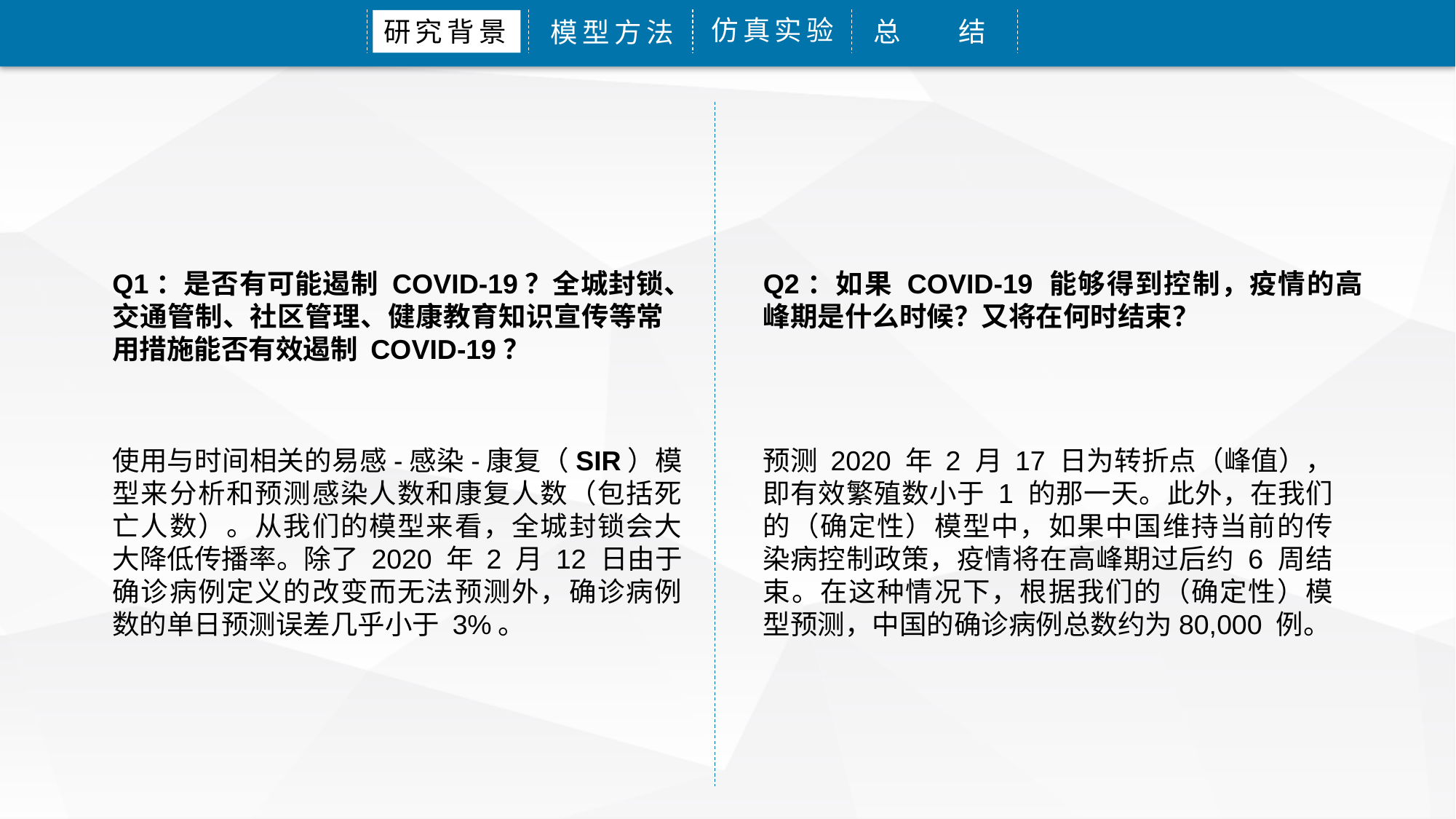

仿真实验
研究背景
总     结

模型方法
Q1：是否有可能遏制 COVID-19？全城封锁、交通管制、社区管理、健康教育知识宣传等常用措施能否有效遏制 COVID-19？
Q2：如果 COVID-19 能够得到控制，疫情的高峰期是什么时候？又将在何时结束？
使用与时间相关的易感-感染-康复（SIR）模型来分析和预测感染人数和康复人数（包括死亡人数）。从我们的模型来看，全城封锁会大大降低传播率。除了 2020 年 2 月 12 日由于确诊病例定义的改变而无法预测外，确诊病例数的单日预测误差几乎小于 3%。
预测 2020 年 2 月 17 日为转折点（峰值），即有效繁殖数小于 1 的那一天。此外，在我们的（确定性）模型中，如果中国维持当前的传染病控制政策，疫情将在高峰期过后约 6 周结束。在这种情况下，根据我们的（确定性）模型预测，中国的确诊病例总数约为80,000 例。